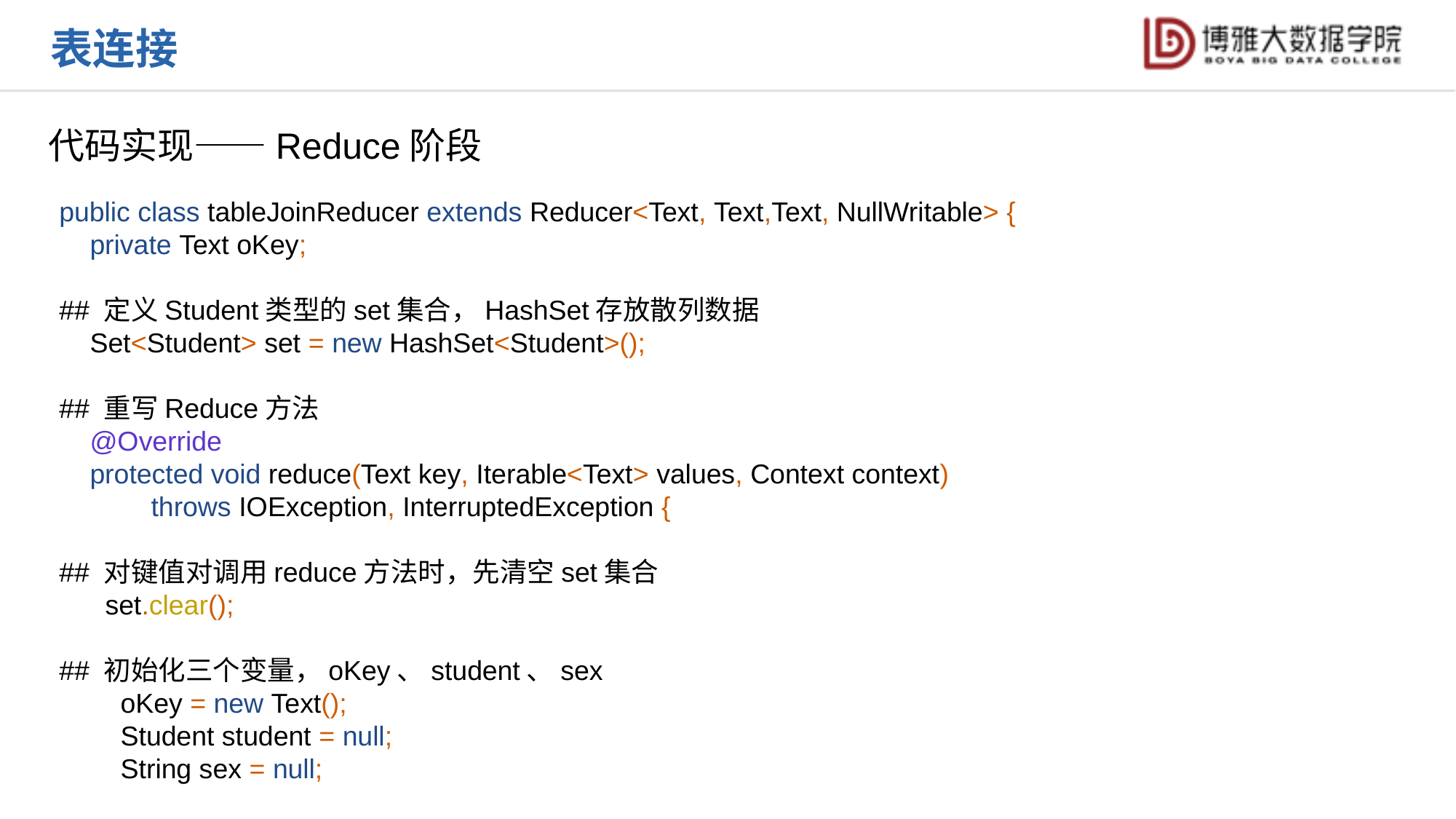

表连接
代码实现——Reduce阶段

public class tableJoinReducer extends Reducer<Text, Text,Text, NullWritable> {
    private Text oKey;

## 定义Student类型的set集合，HashSet存放散列数据
    Set<Student> set = new HashSet<Student>();

## 重写Reduce方法
    @Override
    protected void reduce(Text key, Iterable<Text> values, Context context)
            throws IOException, InterruptedException {

## 对键值对调用reduce方法时，先清空set集合
      set.clear();

## 初始化三个变量，oKey、student、sex
        oKey = new Text();
        Student student = null;
        String sex = null;